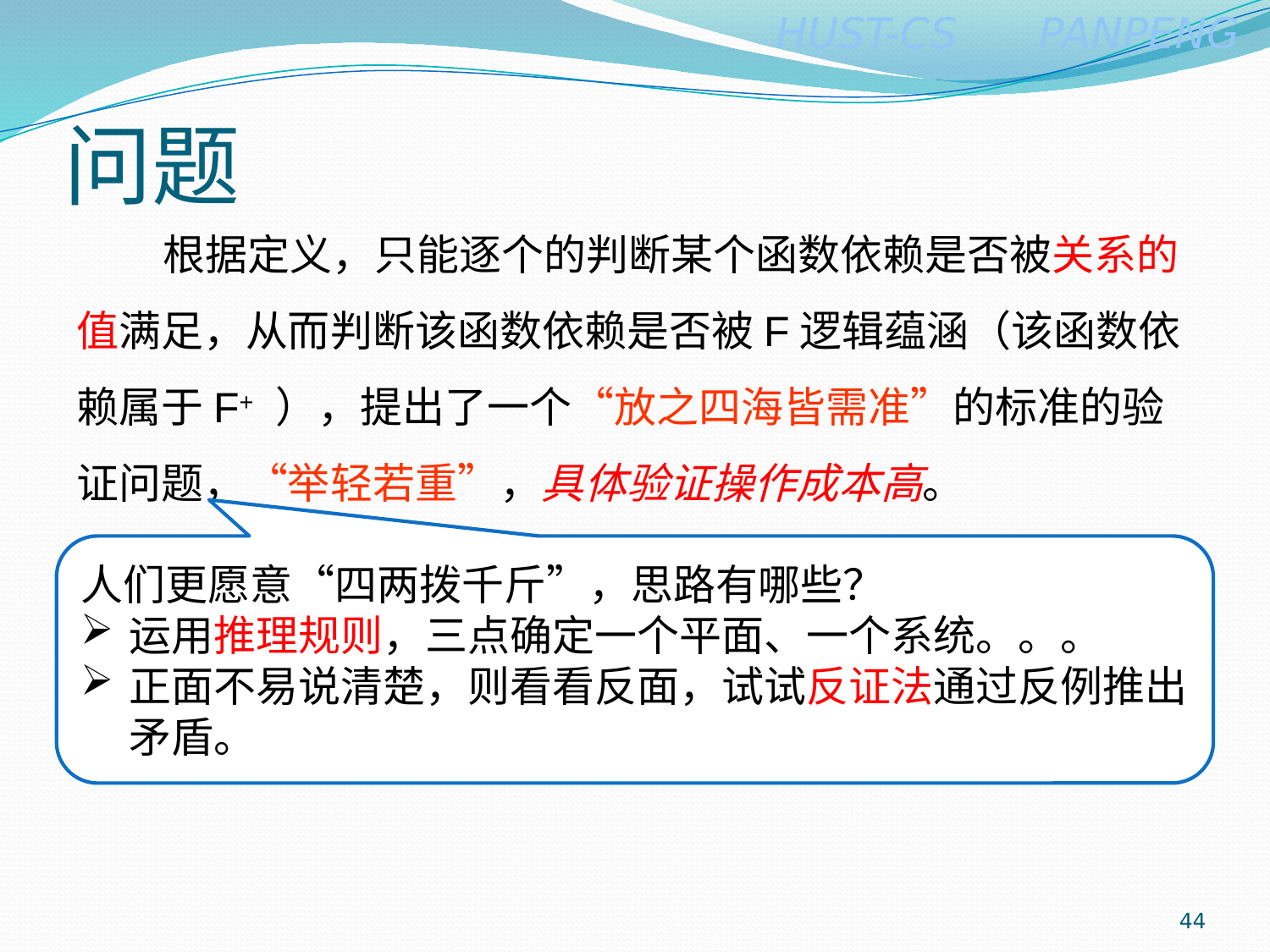

# 问题
        根据定义，只能逐个的判断某个函数依赖是否被关系的值满足，从而判断该函数依赖是否被F逻辑蕴涵（该函数依赖属于F+ ），提出了一个“放之四海皆需准”的标准的验证问题，“举轻若重”，具体验证操作成本高。
人们更愿意“四两拨千斤”，思路有哪些？
运用推理规则，三点确定一个平面、一个系统。。。
正面不易说清楚，则看看反面，试试反证法通过反例推出矛盾。
44